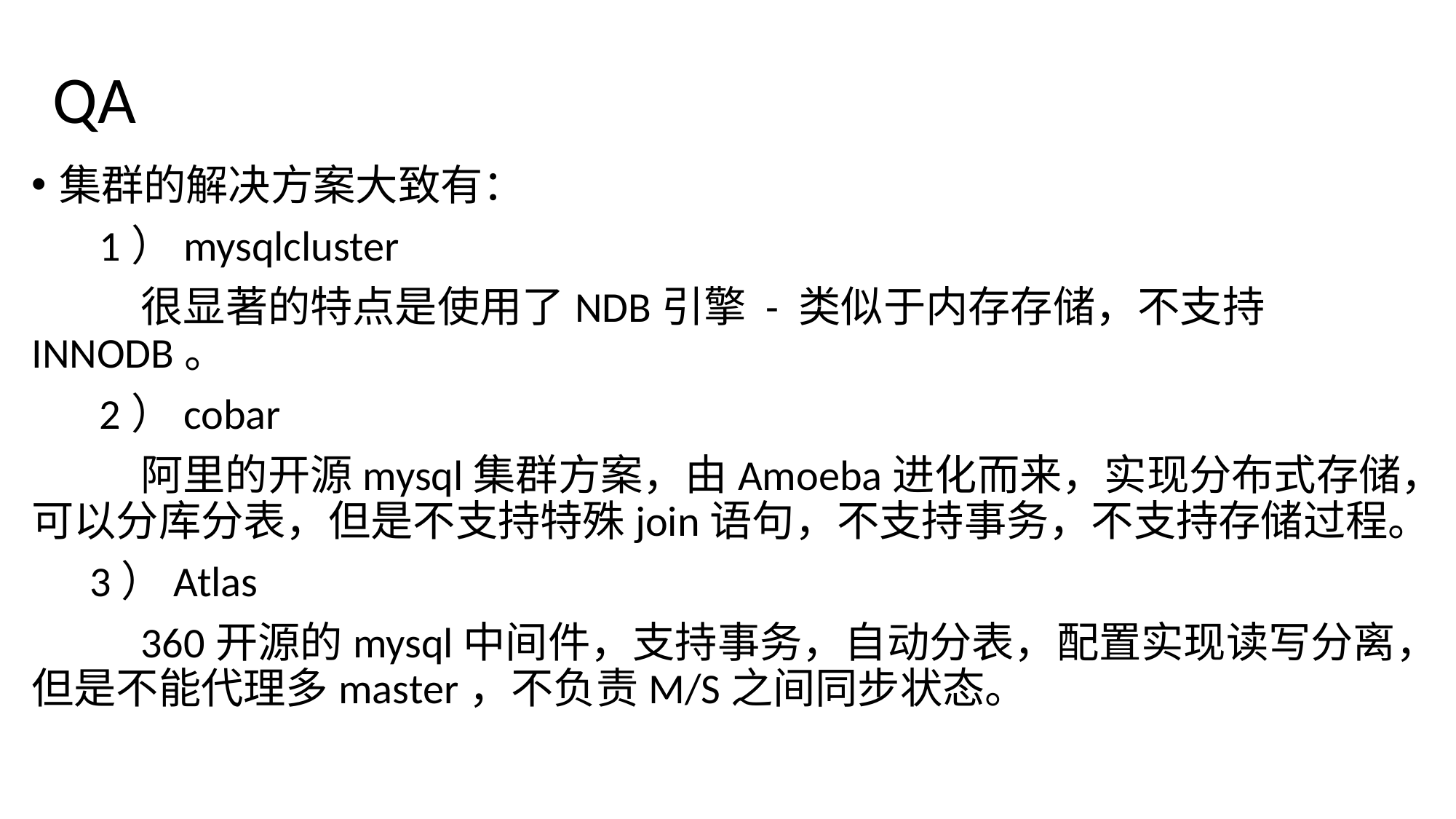

# QA
集群的解决方案大致有：
       1）mysqlcluster
	很显著的特点是使用了NDB引擎 - 类似于内存存储，不支持INNODB。
       2）cobar
	阿里的开源mysql集群方案，由Amoeba进化而来，实现分布式存储，可以分库分表，但是不支持特殊join语句，不支持事务，不支持存储过程。
      3）Atlas
	360开源的mysql中间件，支持事务，自动分表，配置实现读写分离，但是不能代理多master，不负责M/S之间同步状态。